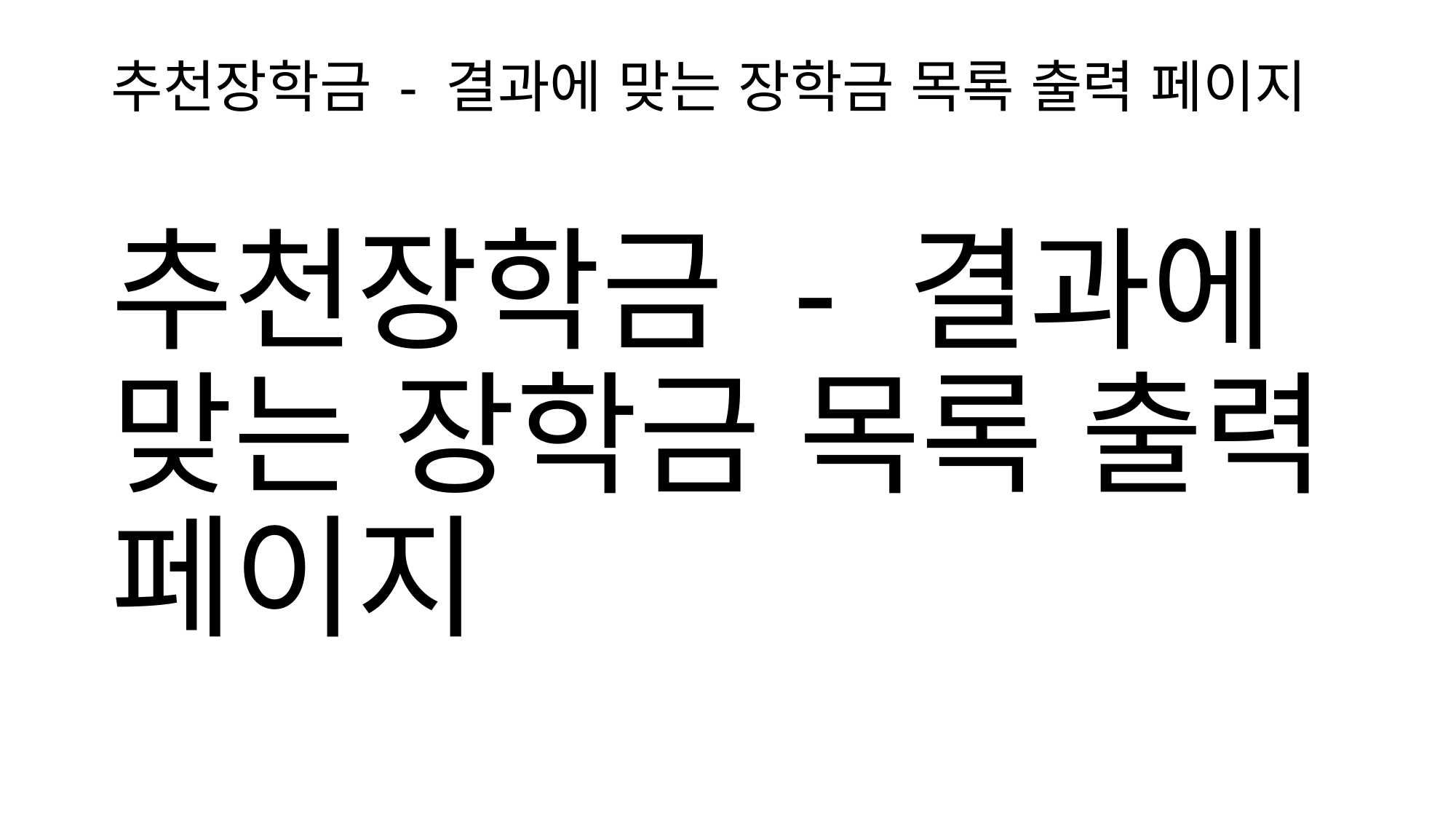

# 추천장학금 - 결과에 맞는 장학금 목록 출력 페이지
추천장학금 - 결과에 맞는 장학금 목록 출력 페이지